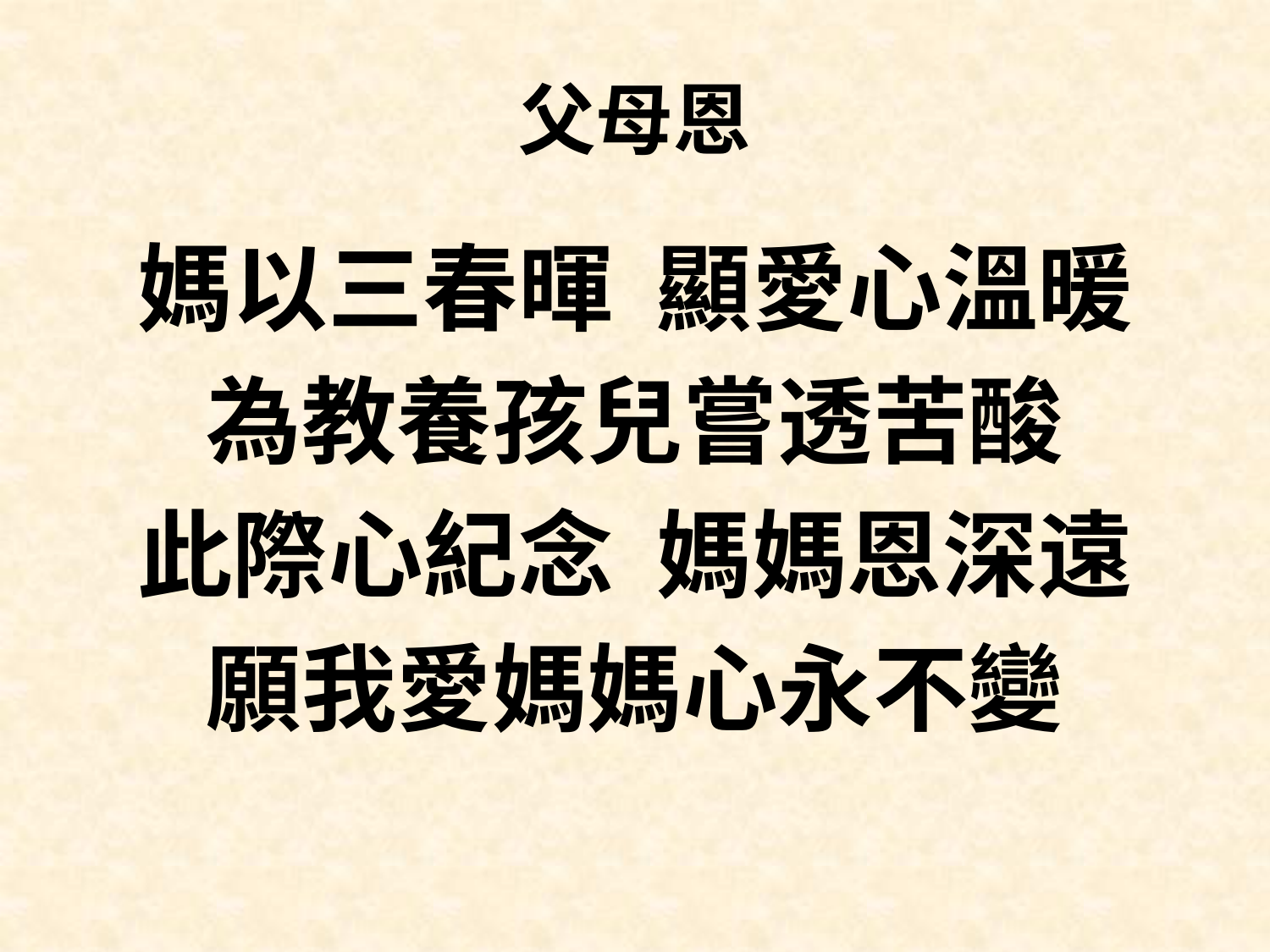

# 父母恩
媽以三春暉  顯愛心溫暖
為教養孩兒嘗透苦酸
此際心紀念  媽媽恩深遠
願我愛媽媽心永不變